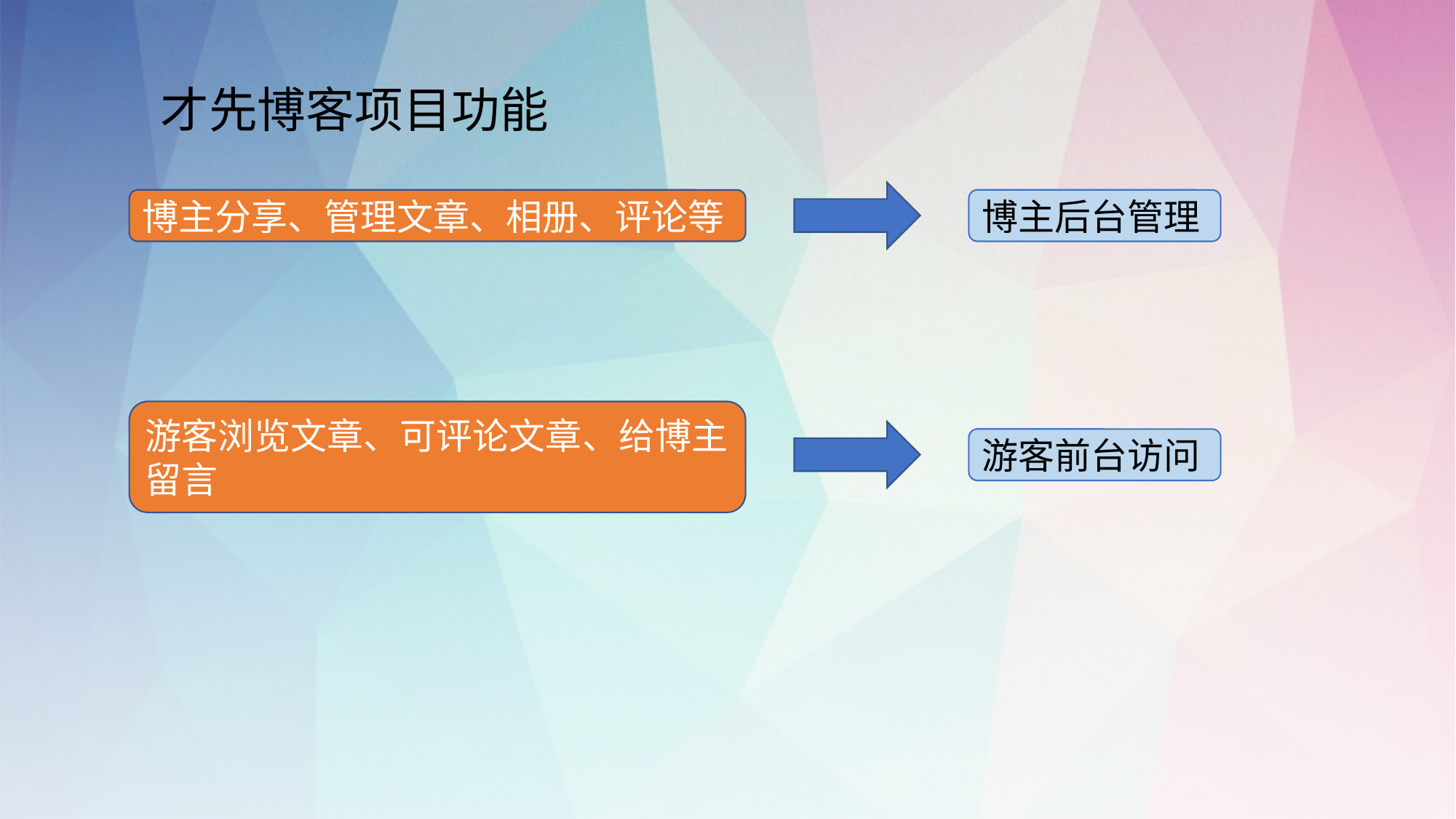

才先博客项目功能

博主后台管理
博主分享、管理文章、相册、评论等
游客浏览文章、可评论文章、给博主留言

游客前台访问